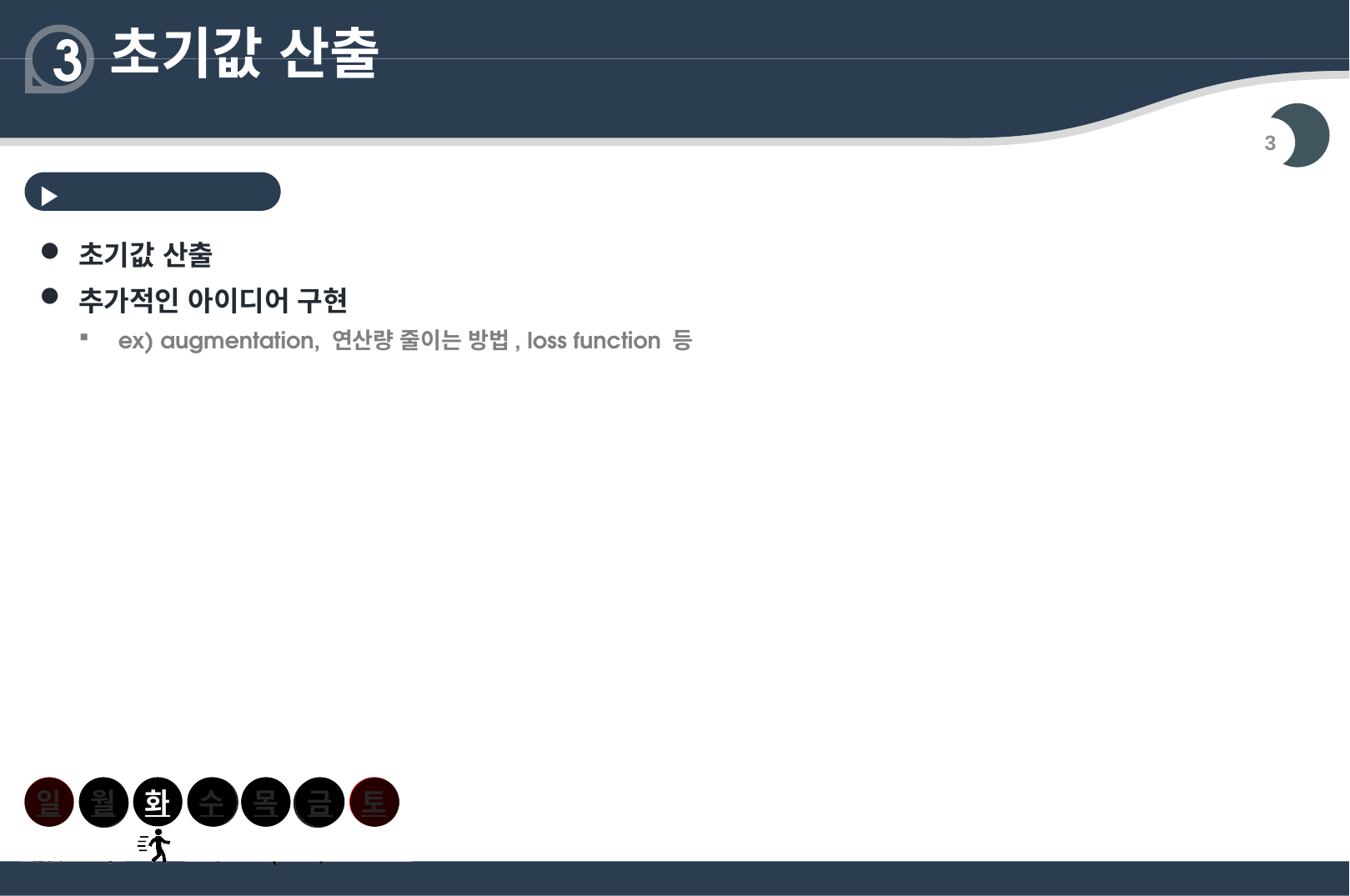

# 초기값 산출

3

3
화요일
초기값 산출
추가적인 아이디어 구현
ex) augmentation, 연산량 줄이는 방법, loss function 등